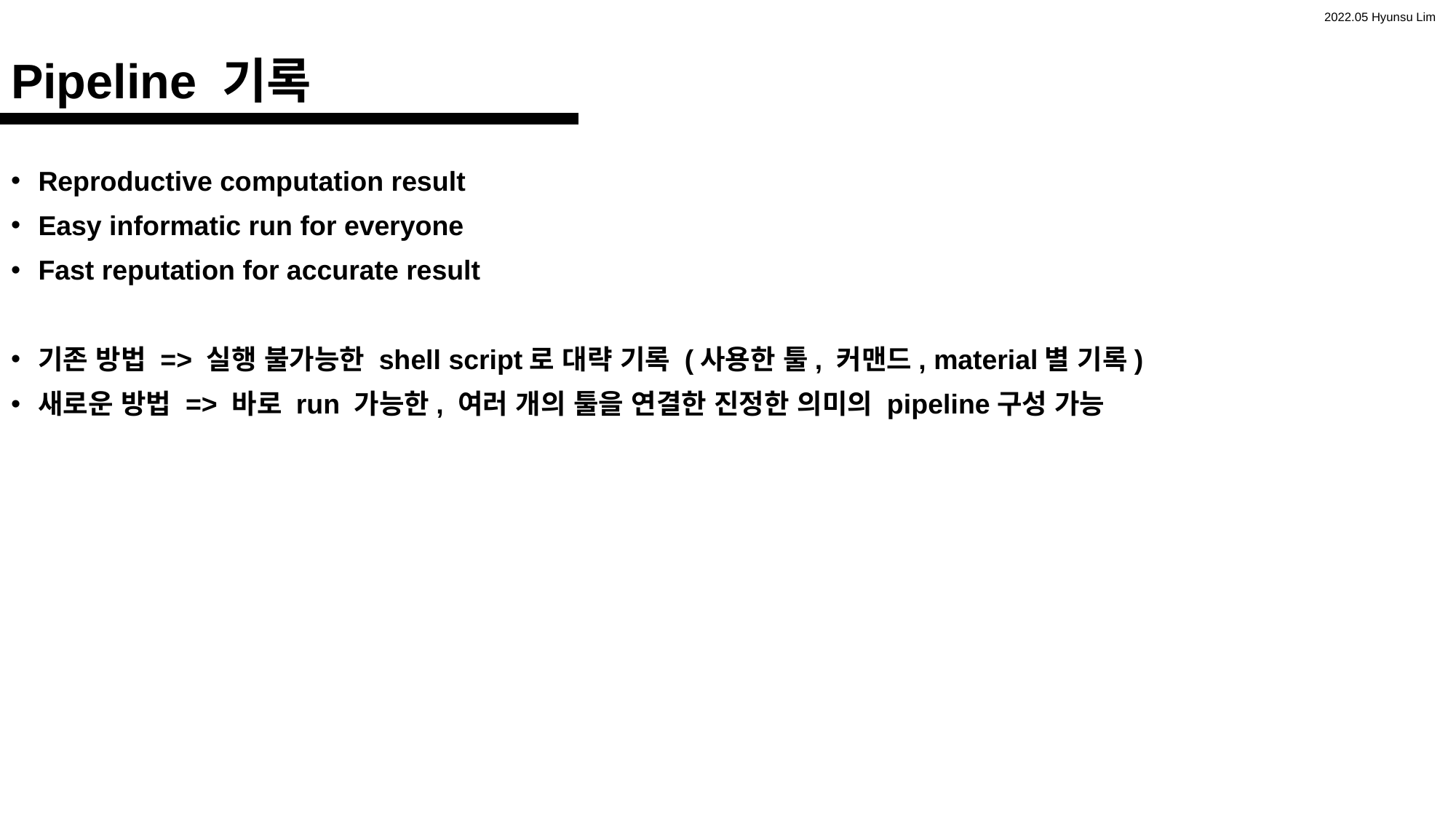

# Pipeline 기록
Reproductive computation result
Easy informatic run for everyone
Fast reputation for accurate result

기존 방법 => 실행 불가능한 shell script로 대략 기록 (사용한 툴, 커맨드, material별 기록)
새로운 방법 => 바로 run 가능한, 여러 개의 툴을 연결한 진정한 의미의 pipeline구성 가능